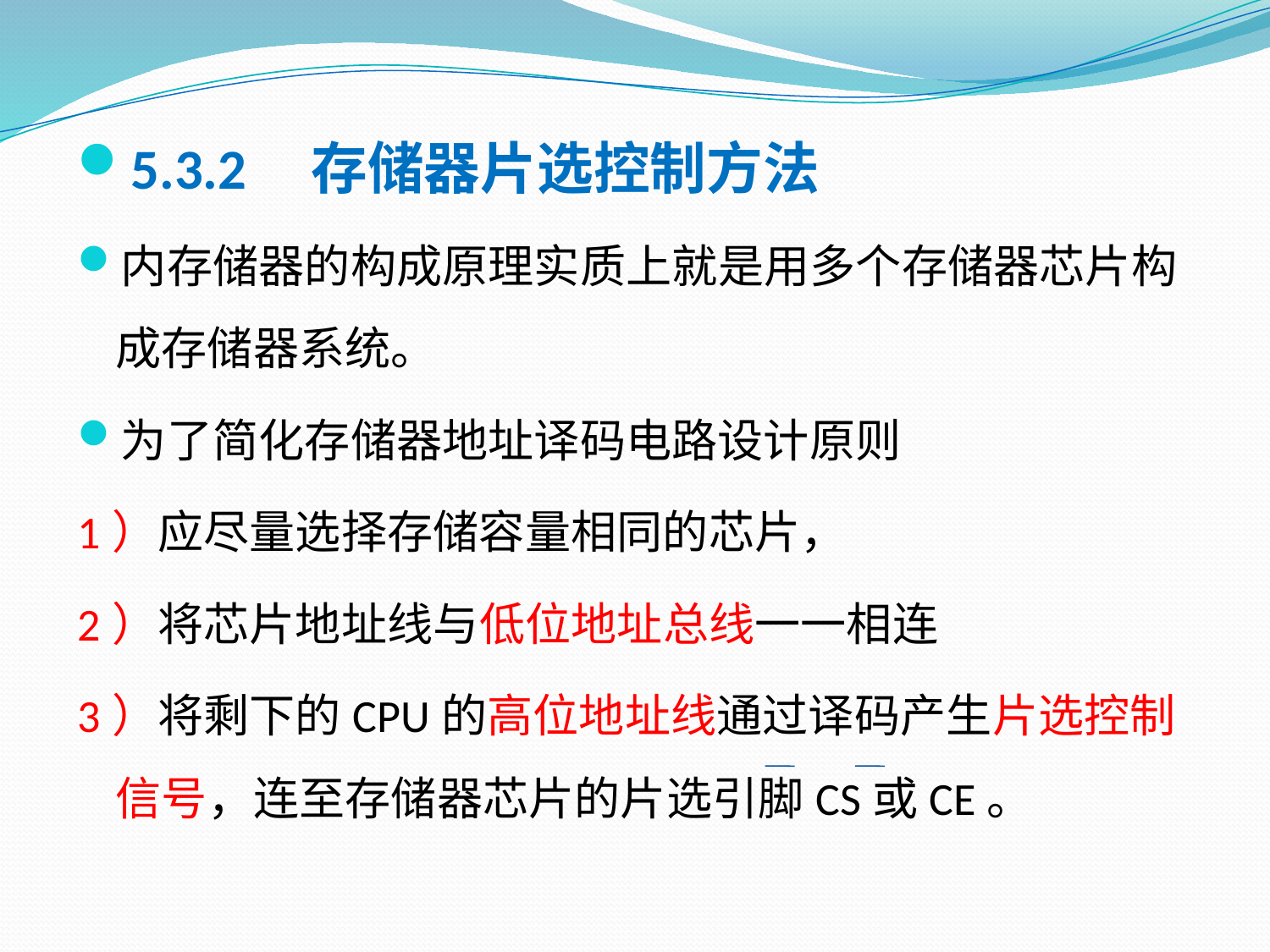

5.3.2    存储器片选控制方法
内存储器的构成原理实质上就是用多个存储器芯片构成存储器系统。
为了简化存储器地址译码电路设计原则
1）应尽量选择存储容量相同的芯片，
2）将芯片地址线与低位地址总线一一相连
3）将剩下的CPU的高位地址线通过译码产生片选控制信号，连至存储器芯片的片选引脚CS或CE。